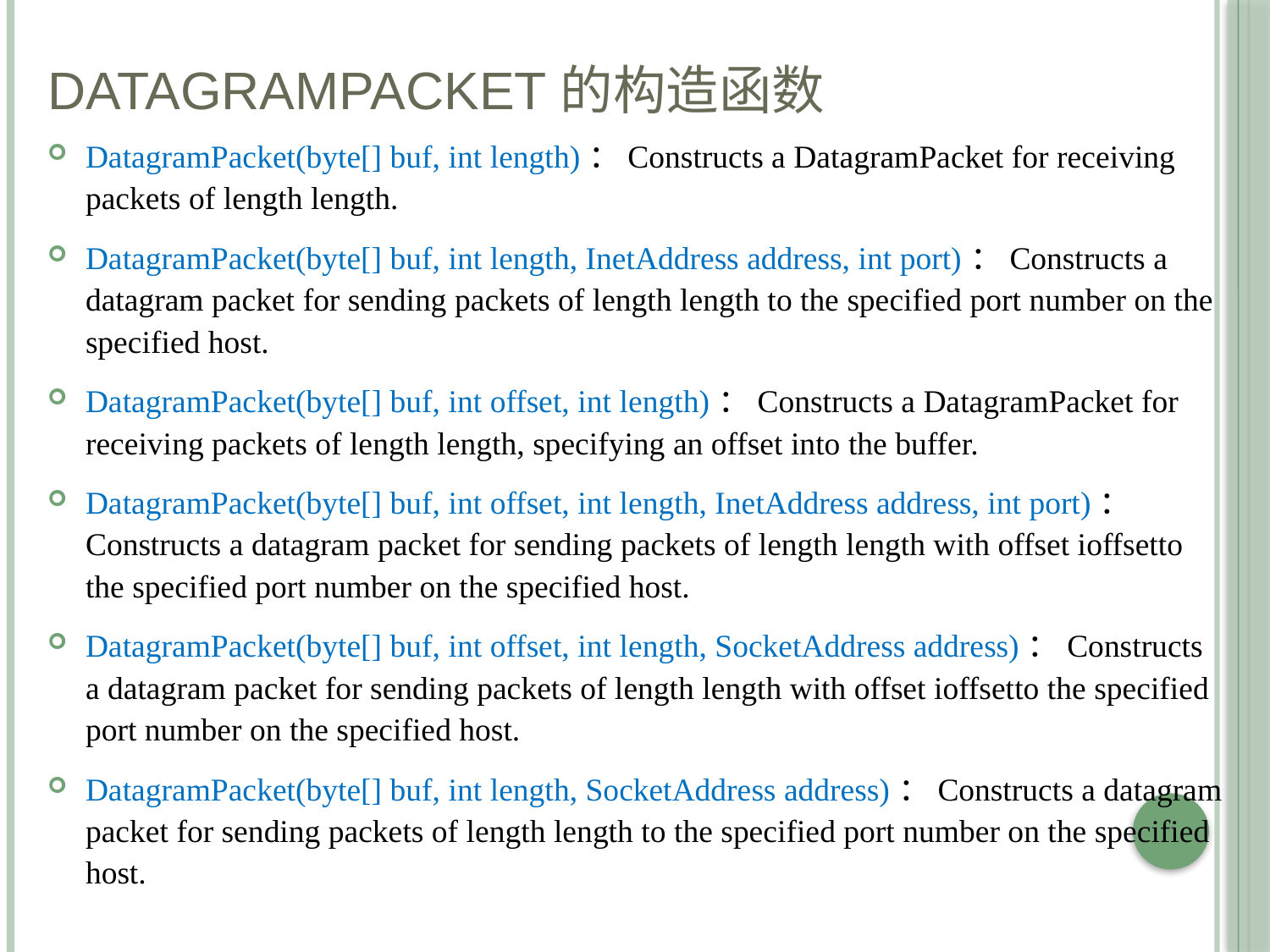

# DatagramPacket的构造函数
DatagramPacket(byte[] buf, int length)：Constructs a DatagramPacket for receiving packets of length length.
DatagramPacket(byte[] buf, int length, InetAddress address, int port)：Constructs a datagram packet for sending packets of length length to the specified port number on the specified host.
DatagramPacket(byte[] buf, int offset, int length)：Constructs a DatagramPacket for receiving packets of length length, specifying an offset into the buffer.
DatagramPacket(byte[] buf, int offset, int length, InetAddress address, int port)：Constructs a datagram packet for sending packets of length length with offset ioffsetto the specified port number on the specified host.
DatagramPacket(byte[] buf, int offset, int length, SocketAddress address)：Constructs a datagram packet for sending packets of length length with offset ioffsetto the specified port number on the specified host.
DatagramPacket(byte[] buf, int length, SocketAddress address)：Constructs a datagram packet for sending packets of length length to the specified port number on the specified host.